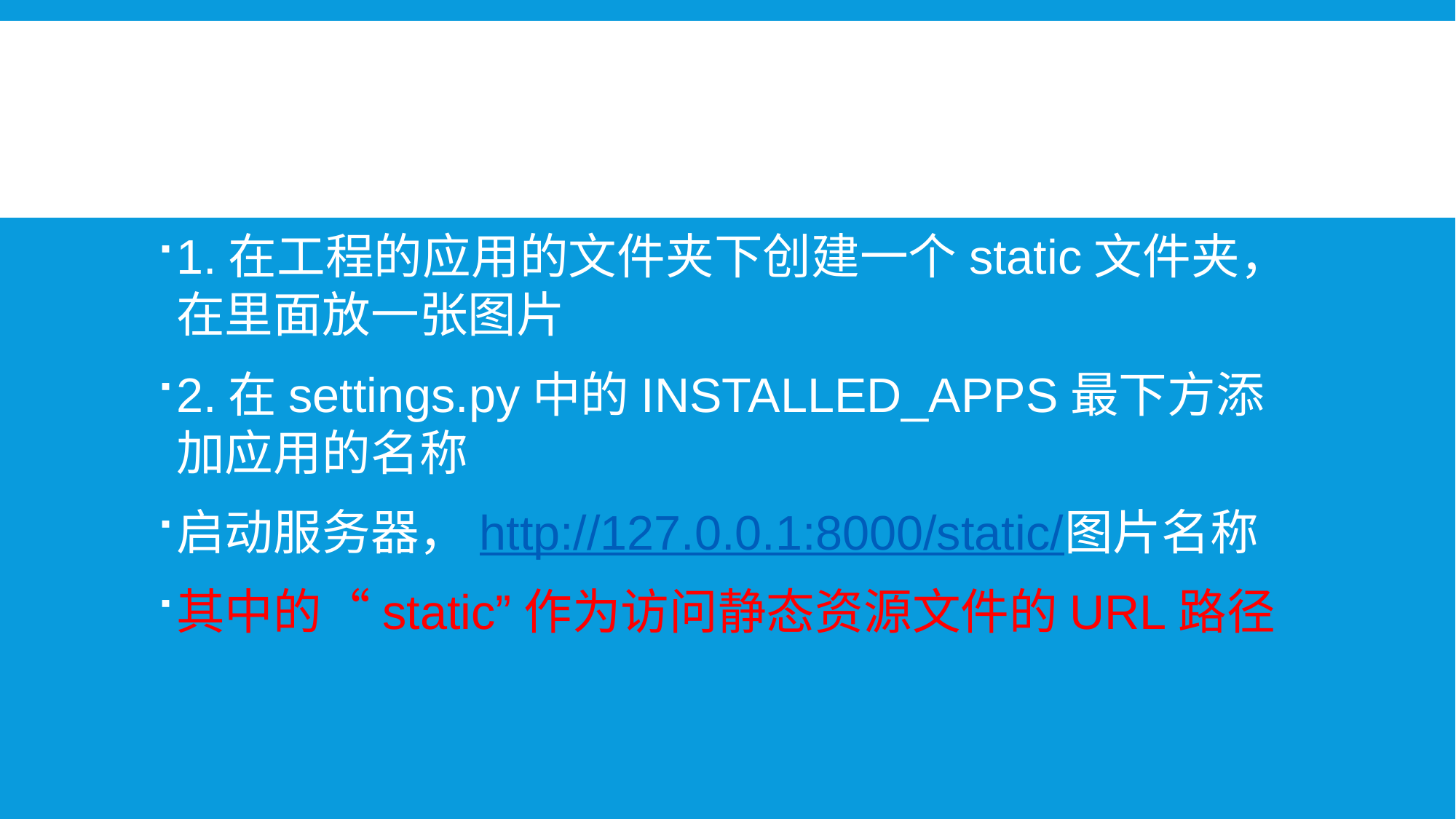

1.在工程的应用的文件夹下创建一个static文件夹，在里面放一张图片
2.在settings.py中的INSTALLED_APPS最下方添加应用的名称
启动服务器，http://127.0.0.1:8000/static/图片名称
其中的“static”作为访问静态资源文件的URL路径